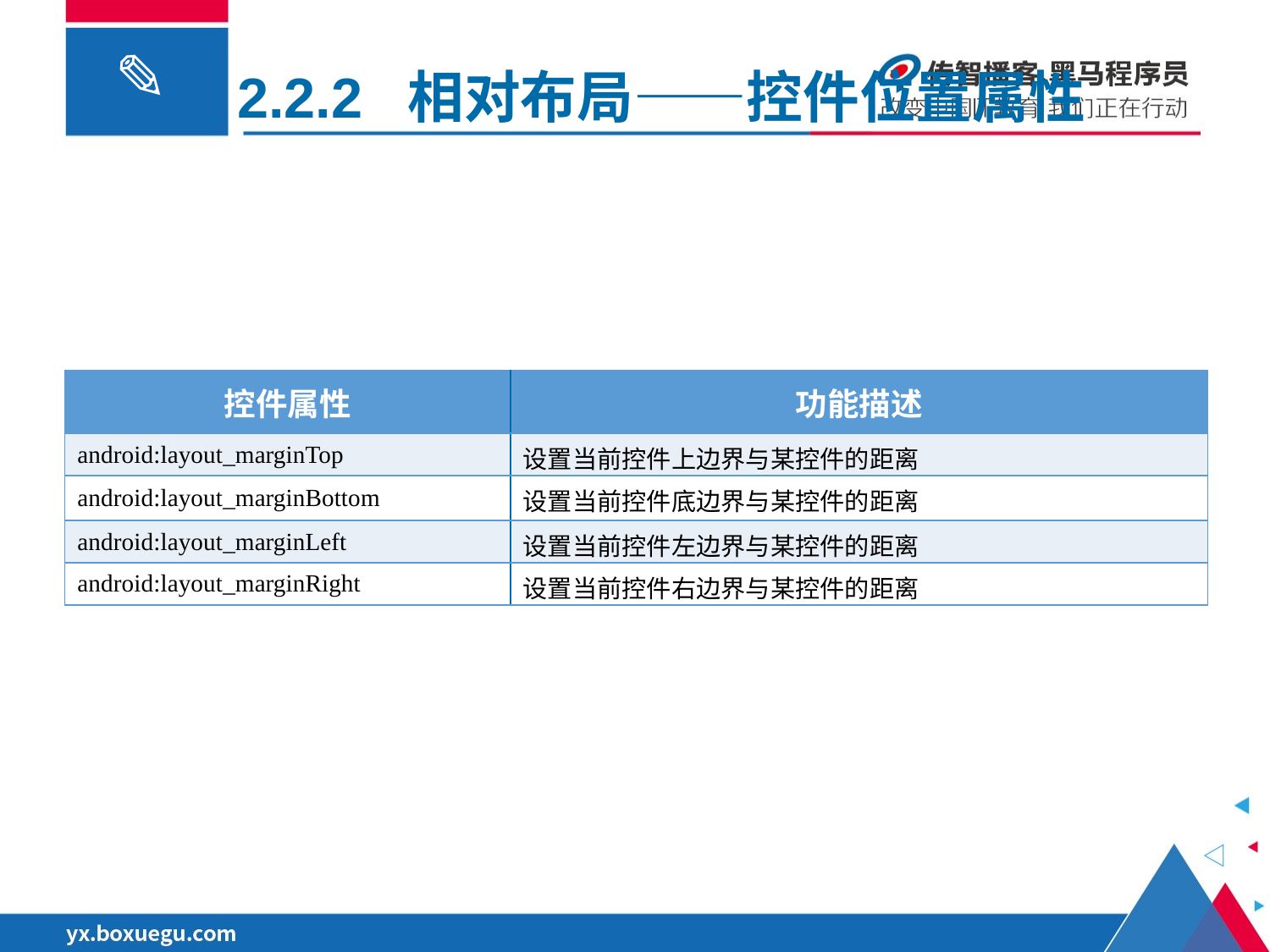

2.2.2  相对布局——控件位置属性
| 控件属性 | 功能描述 |
| --- | --- |
| android:layout\_marginTop | 设置当前控件上边界与某控件的距离 |
| android:layout\_marginBottom | 设置当前控件底边界与某控件的距离 |
| android:layout\_marginLeft | 设置当前控件左边界与某控件的距离 |
| android:layout\_marginRight | 设置当前控件右边界与某控件的距离 |